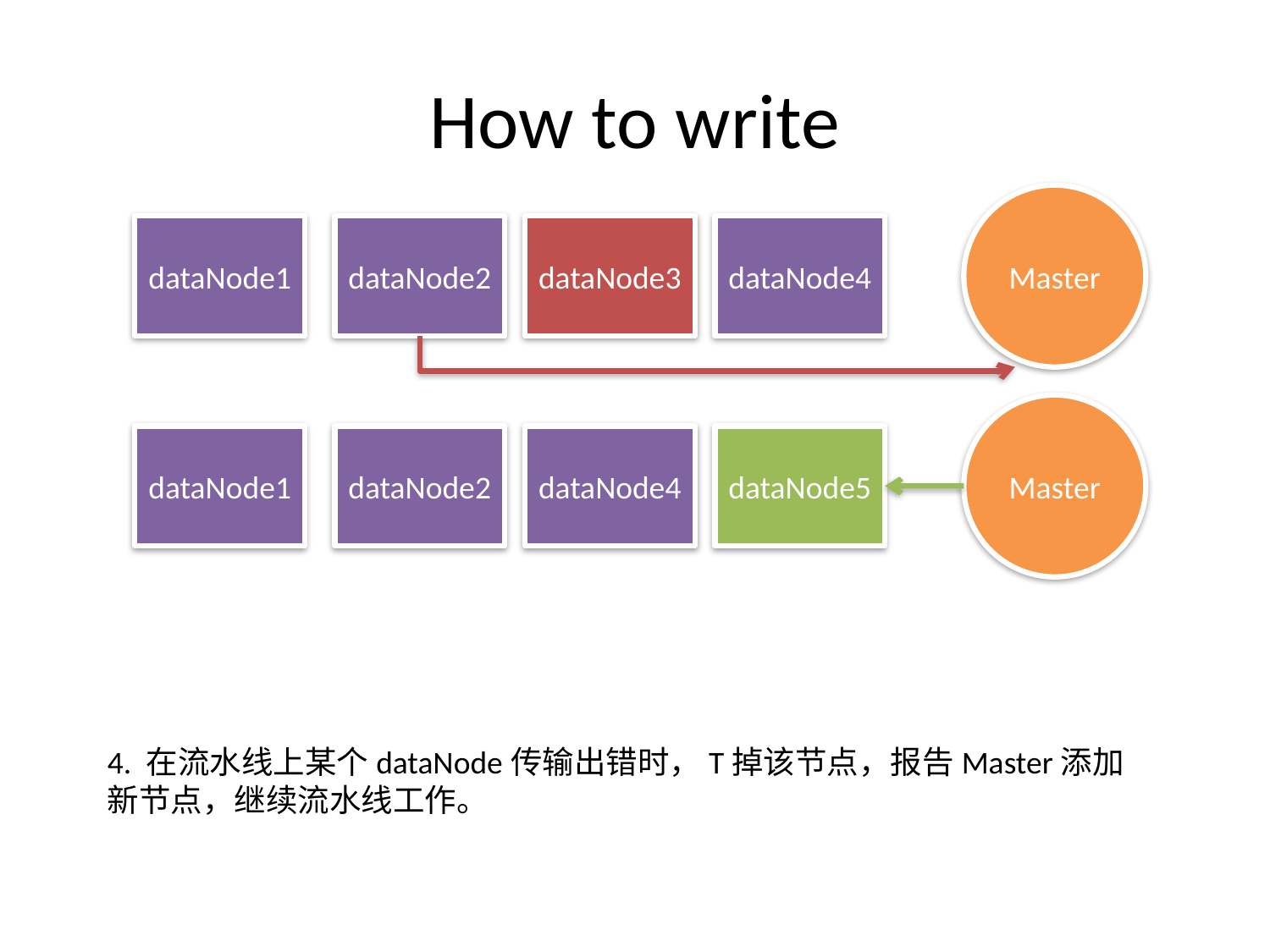

# How to write
Master
dataNode1
dataNode2
dataNode3
dataNode4
Master
dataNode1
dataNode2
dataNode4
dataNode5
4. 在流水线上某个dataNode传输出错时，T掉该节点，报告Master添加新节点，继续流水线工作。